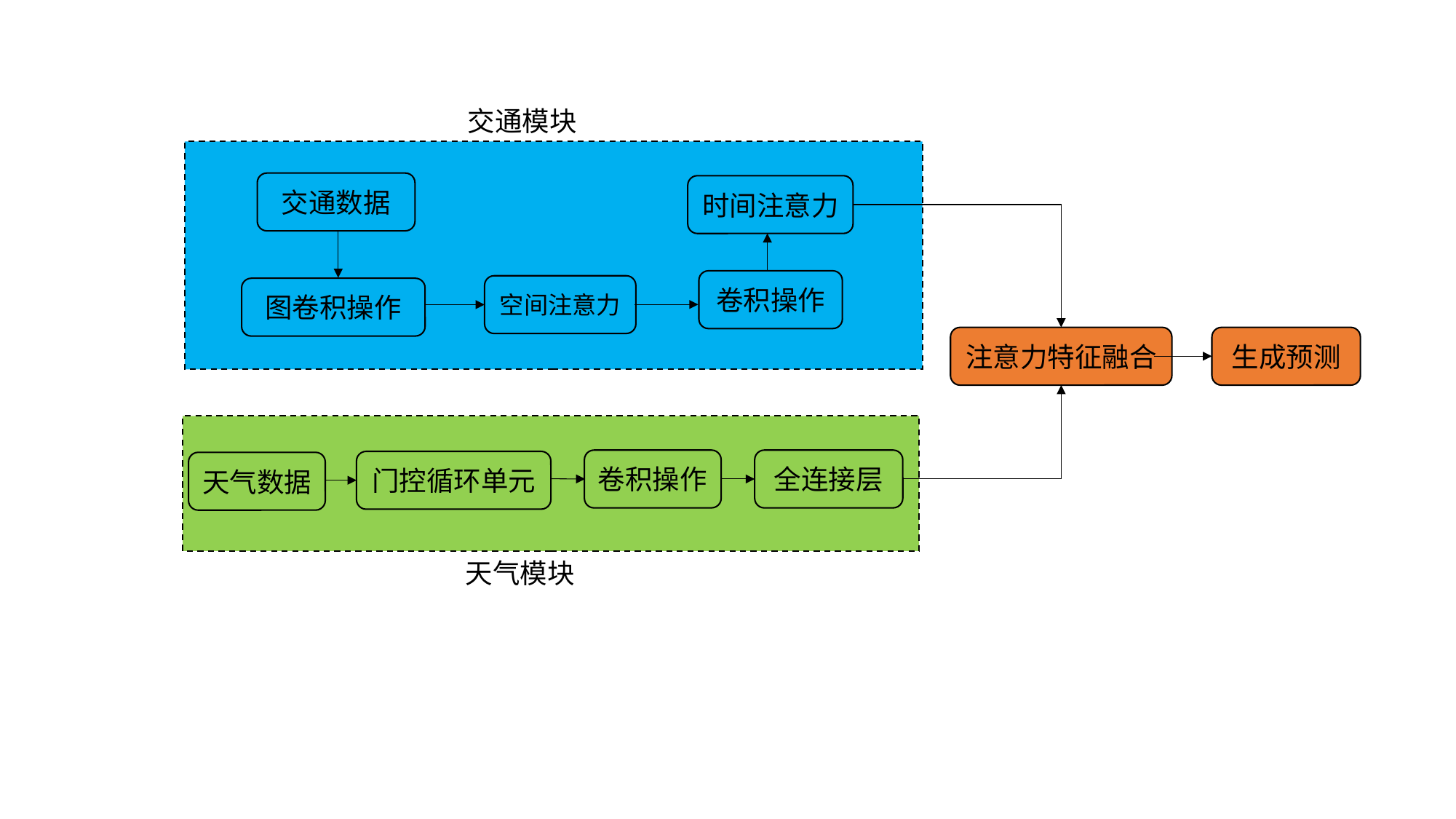

交通模块

交通数据
时间注意力
卷积操作
空间注意力
图卷积操作
注意力特征融合
生成预测

卷积操作
全连接层
门控循环单元
天气数据
天气模块